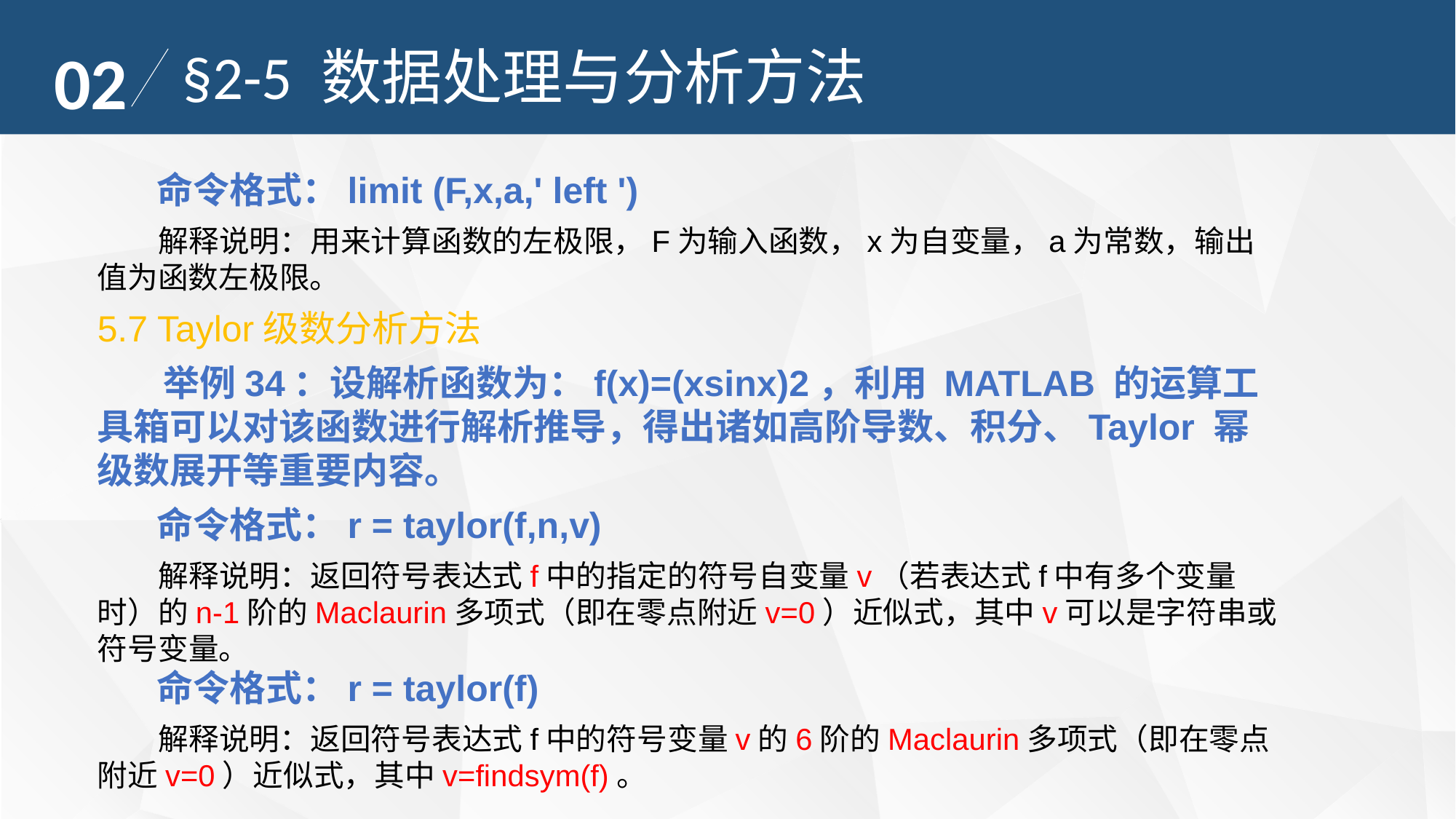

02
§2-5 数据处理与分析方法
命令格式：limit (F,x,a,' left ')
        解释说明：用来计算函数的左极限，F为输入函数，x为自变量，a为常数，输出值为函数左极限。
5.7 Taylor级数分析方法
       举例34：设解析函数为：f(x)=(xsinx)2，利用 MATLAB 的运算工具箱可以对该函数进行解析推导，得出诸如高阶导数、积分、Taylor 幂级数展开等重要内容。
命令格式：r = taylor(f,n,v)
        解释说明：返回符号表达式f中的指定的符号自变量v（若表达式f中有多个变量时）的n-1阶的Maclaurin多项式（即在零点附近v=0）近似式，其中v可以是字符串或符号变量。
命令格式：r = taylor(f)
        解释说明：返回符号表达式f中的符号变量v的6阶的Maclaurin多项式（即在零点附近v=0）近似式，其中v=findsym(f)。